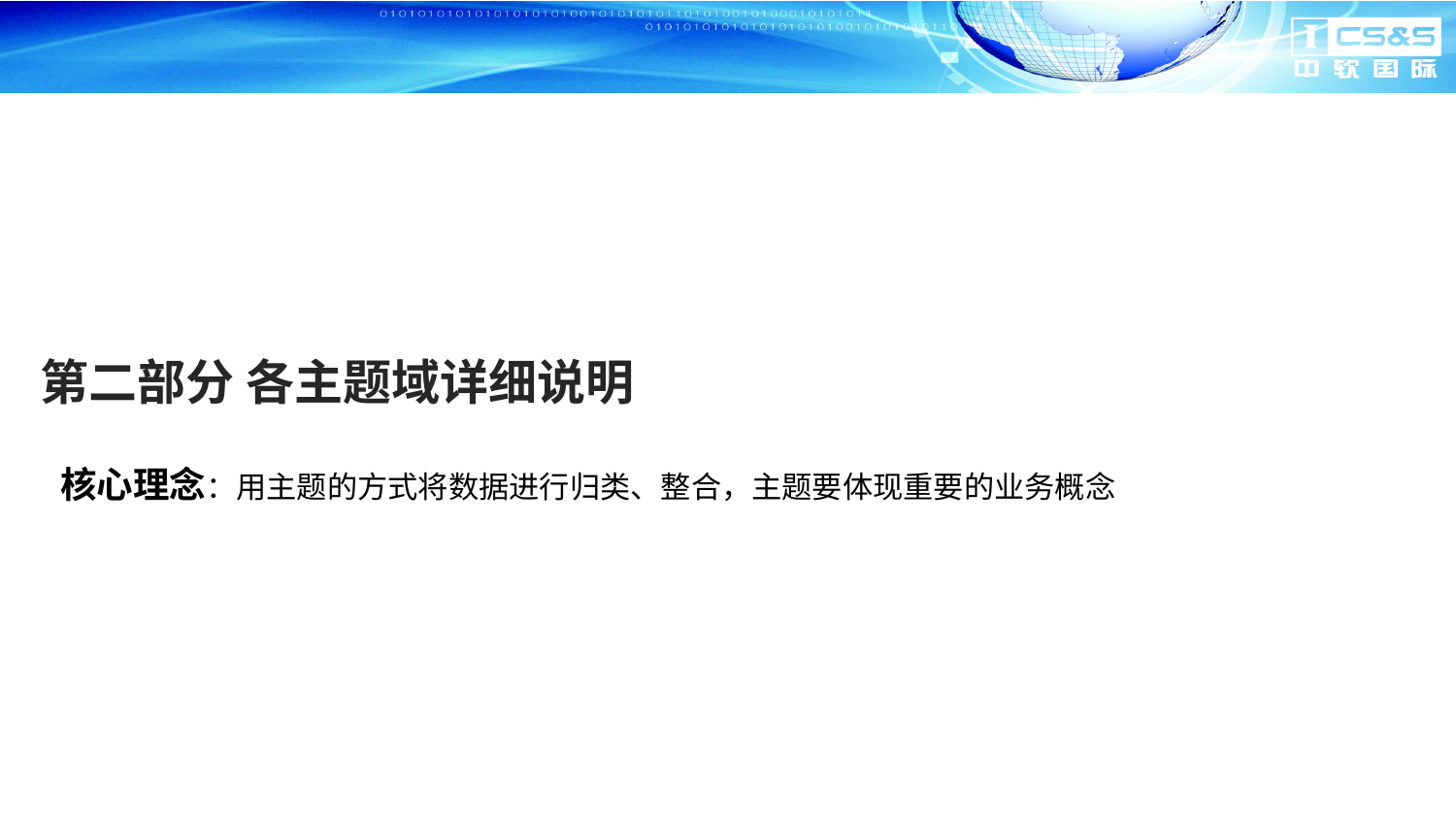

# 第二部分 各主题域详细说明
核心理念：用主题的方式将数据进行归类、整合，主题要体现重要的业务概念